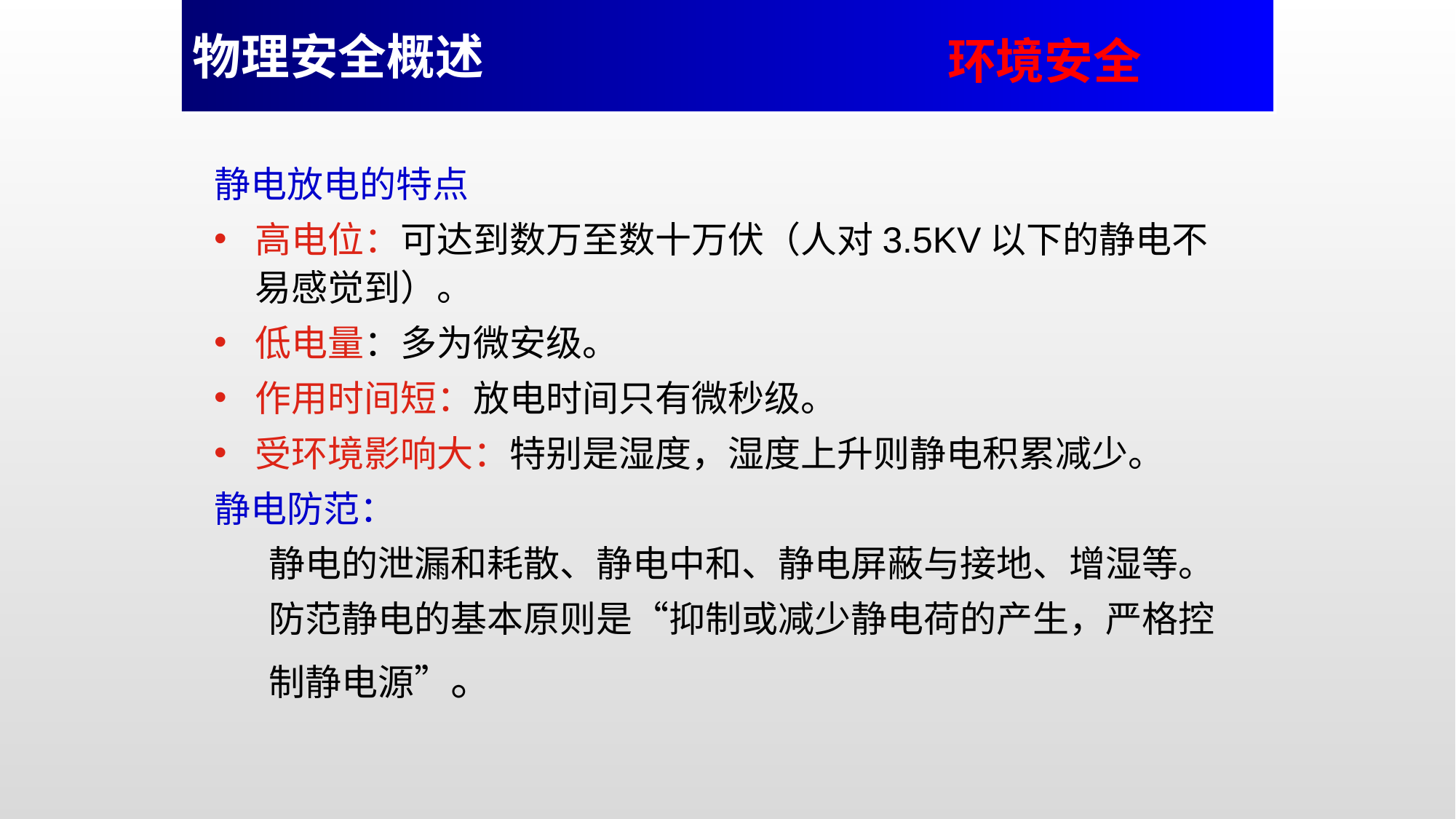

物理安全概述
环境安全
静电放电的特点
高电位：可达到数万至数十万伏（人对3.5KV以下的静电不易感觉到）。
低电量：多为微安级。
作用时间短：放电时间只有微秒级。
受环境影响大：特别是湿度，湿度上升则静电积累减少。
静电防范：
静电的泄漏和耗散、静电中和、静电屏蔽与接地、增湿等。
防范静电的基本原则是“抑制或减少静电荷的产生，严格控
制静电源”。